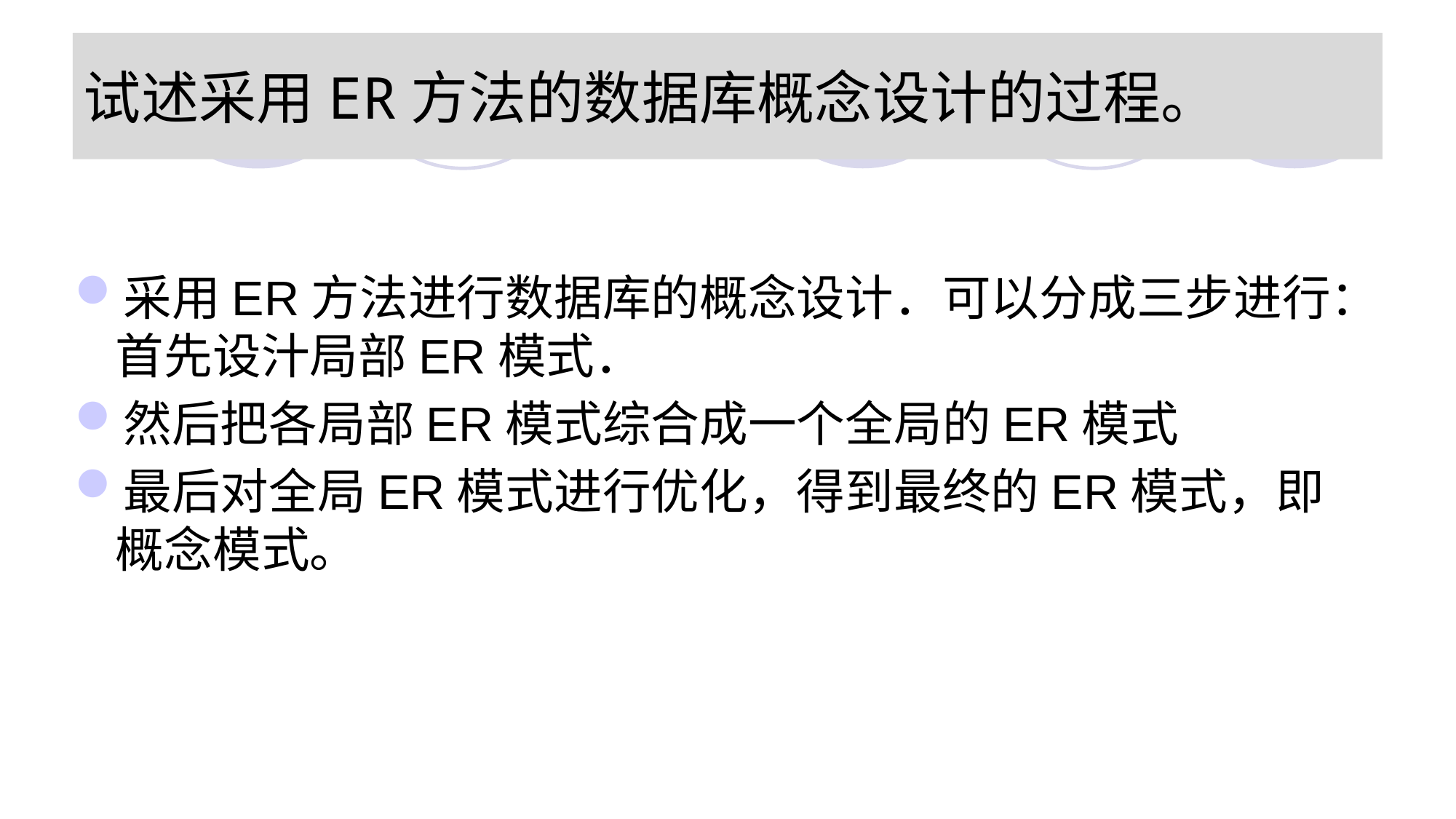

# 试述采用ER方法的数据库概念设计的过程。
采用ER方法进行数据库的概念设计．可以分成三步进行：首先设汁局部ER模式．
然后把各局部ER模式综合成一个全局的ER模式
最后对全局ER模式进行优化，得到最终的ER模式，即概念模式。